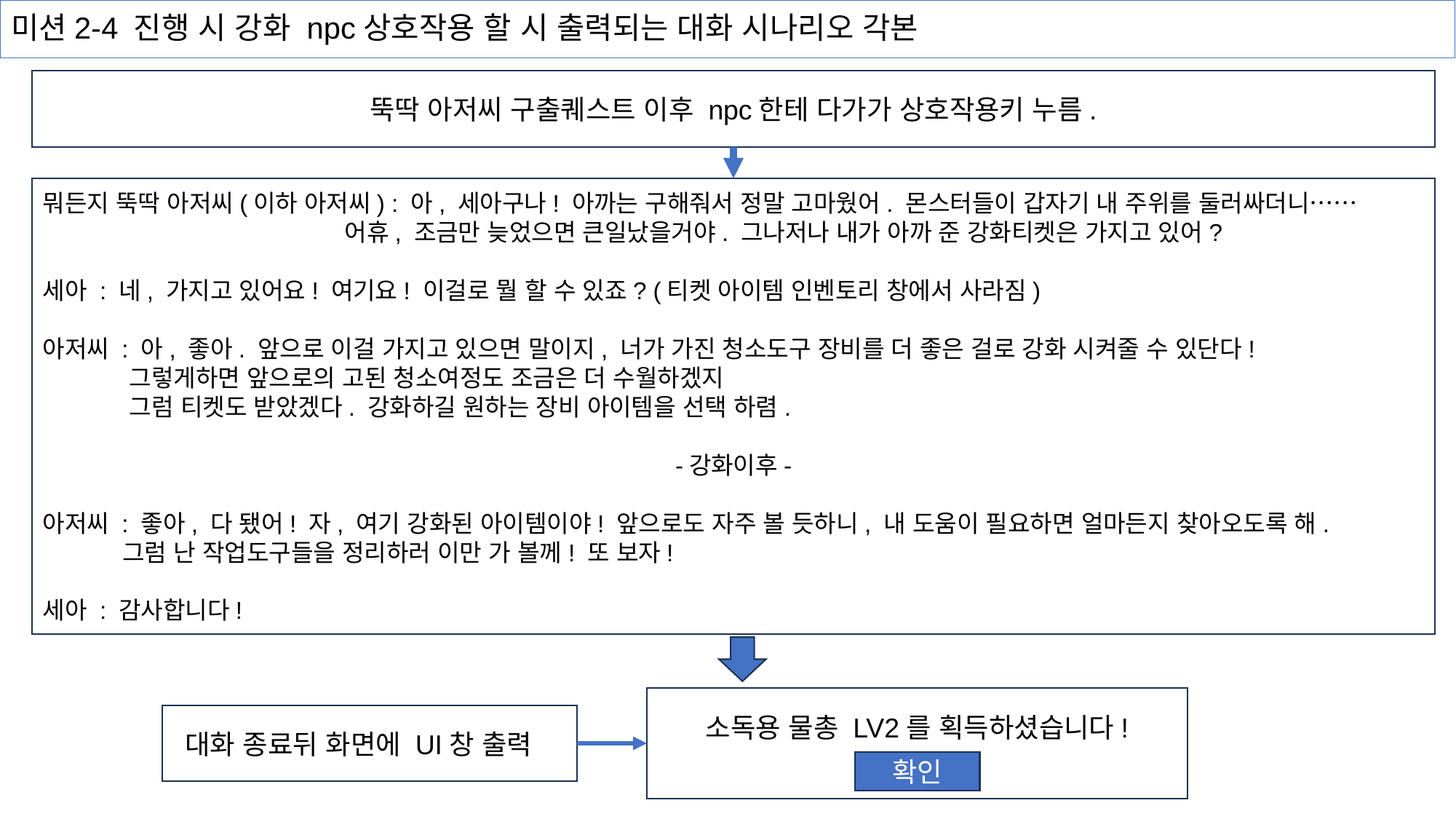

# 미션2-4 진행 시 강화 npc상호작용 할 시 출력되는 대화 시나리오 각본
뚝딱 아저씨 구출퀘스트 이후 npc한테 다가가 상호작용키 누름.
뭐든지 뚝딱 아저씨(이하 아저씨) : 아, 세아구나! 아까는 구해줘서 정말 고마웠어. 몬스터들이 갑자기 내 주위를 둘러싸더니……
                                            어휴, 조금만 늦었으면 큰일났을거야. 그나저나 내가 아까 준 강화티켓은 가지고 있어?

세아 : 네, 가지고 있어요! 여기요! 이걸로 뭘 할 수 있죠? (티켓 아이템 인벤토리 창에서 사라짐)

아저씨 : 아, 좋아. 앞으로 이걸 가지고 있으면 말이지, 너가 가진 청소도구 장비를 더 좋은 걸로 강화 시켜줄 수 있단다!
            그렇게하면 앞으로의 고된 청소여정도 조금은 더 수월하겠지
            그럼 티켓도 받았겠다. 강화하길 원하는 장비 아이템을 선택 하렴.

-강화이후-

아저씨 : 좋아, 다 됐어! 자, 여기 강화된 아이템이야! 앞으로도 자주 볼 듯하니, 내 도움이 필요하면 얼마든지 찾아오도록 해.
           그럼 난 작업도구들을 정리하러 이만 가 볼께! 또 보자!

세아 : 감사합니다!

소독용 물총 LV2를 획득하셨습니다!

대화 종료뒤 화면에 UI창 출력 :
확인